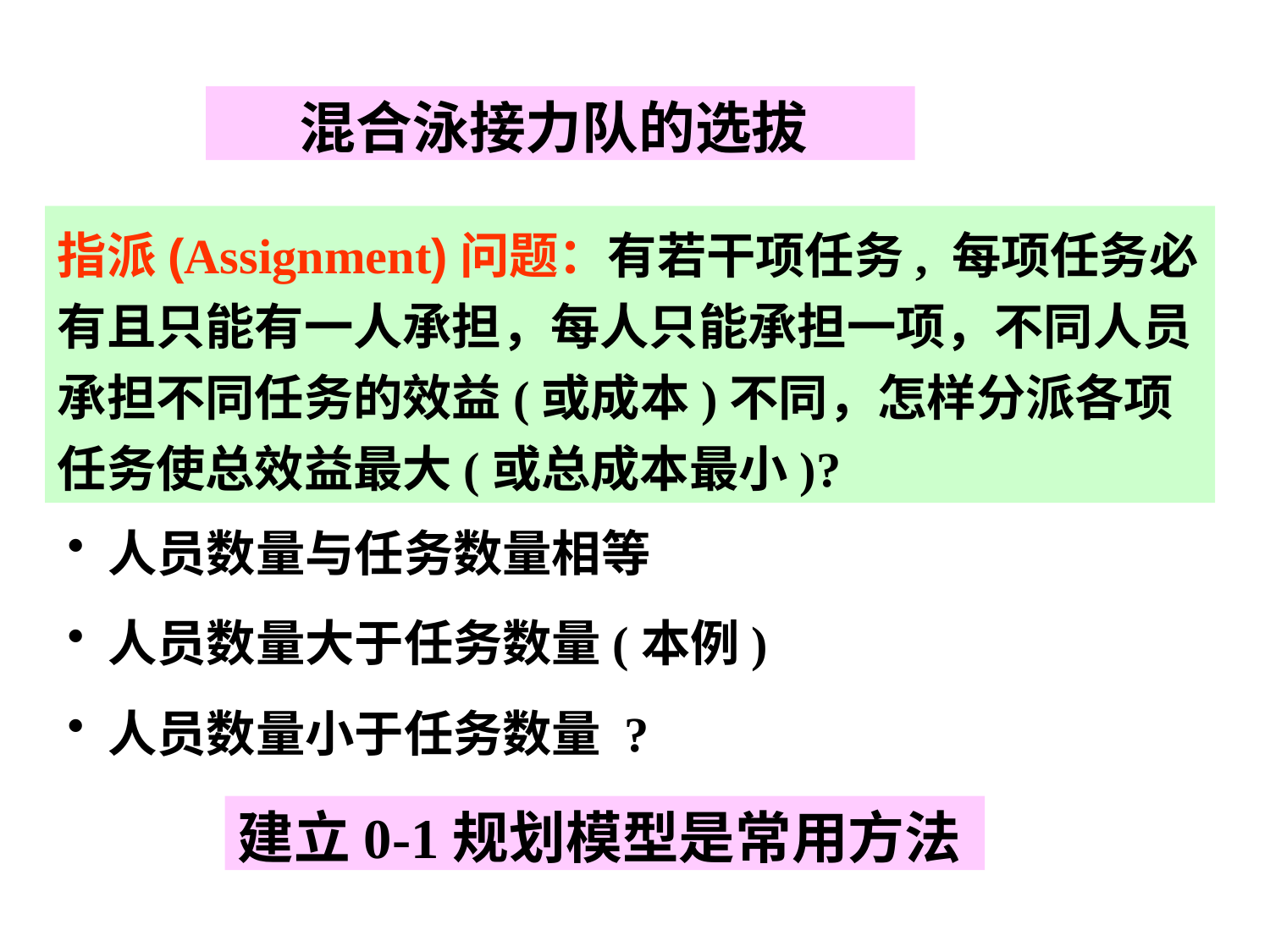

混合泳接力队的选拔
指派(Assignment)问题：有若干项任务, 每项任务必有且只能有一人承担，每人只能承担一项，不同人员承担不同任务的效益(或成本)不同，怎样分派各项任务使总效益最大(或总成本最小)?
 人员数量与任务数量相等
 人员数量大于任务数量(本例)
 人员数量小于任务数量 ?
建立0-1规划模型是常用方法